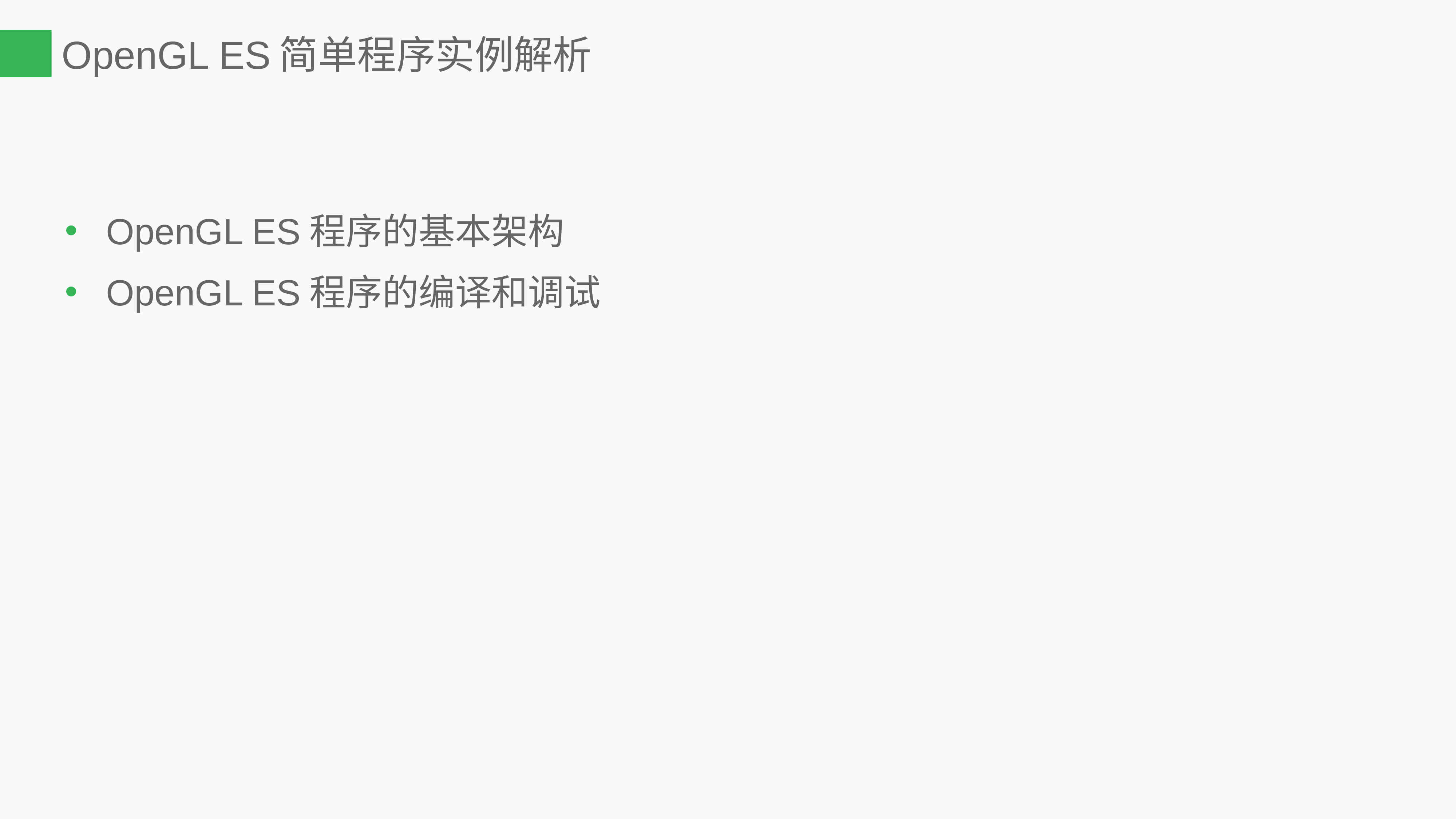

# OpenGL ES简单程序实例解析
OpenGL ES程序的基本架构
OpenGL ES程序的编译和调试